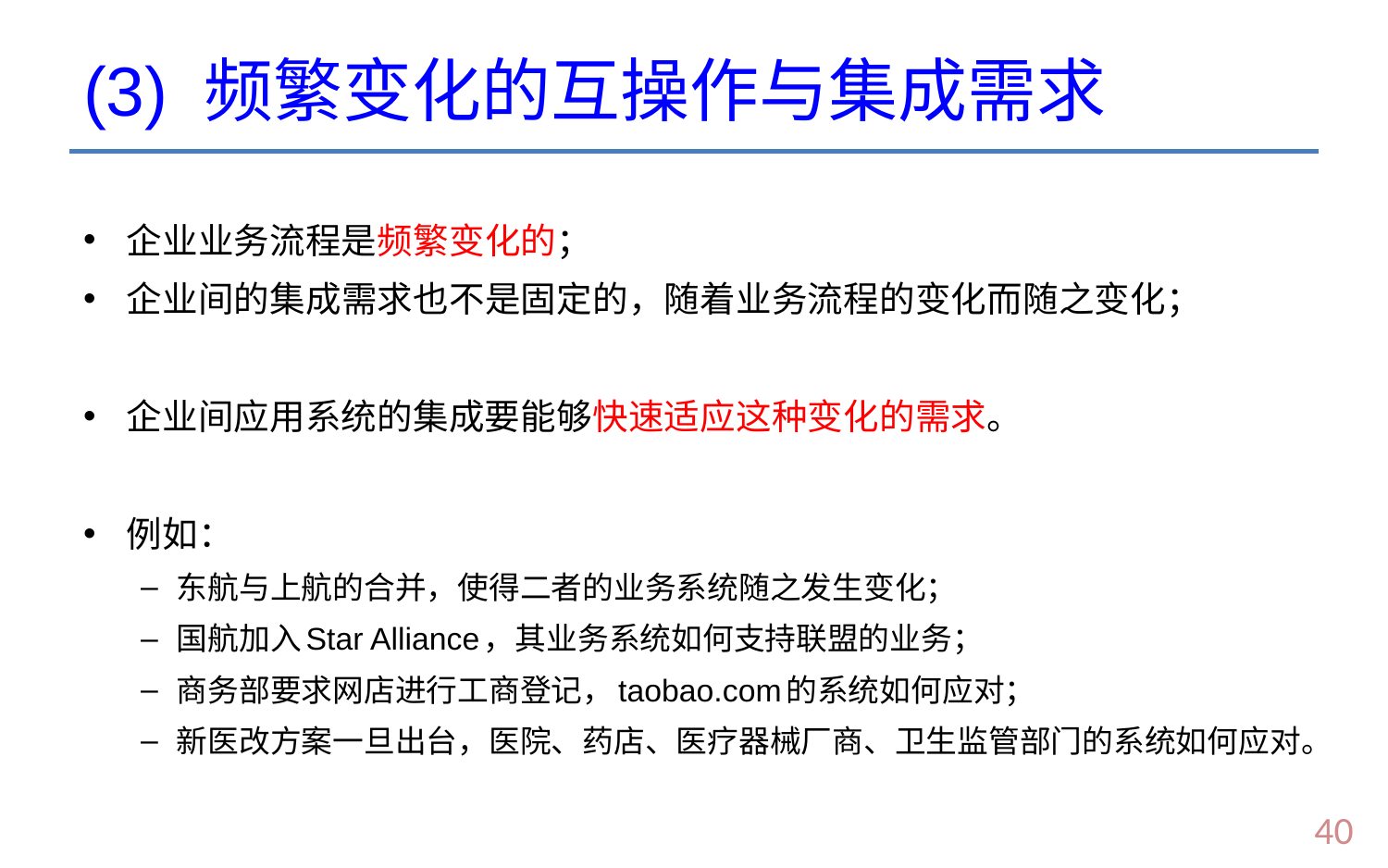

# (3) 频繁变化的互操作与集成需求
企业业务流程是频繁变化的；
企业间的集成需求也不是固定的，随着业务流程的变化而随之变化；

企业间应用系统的集成要能够快速适应这种变化的需求。

例如：
东航与上航的合并，使得二者的业务系统随之发生变化；
国航加入Star Alliance，其业务系统如何支持联盟的业务；
商务部要求网店进行工商登记，taobao.com的系统如何应对；
新医改方案一旦出台，医院、药店、医疗器械厂商、卫生监管部门的系统如何应对。
40